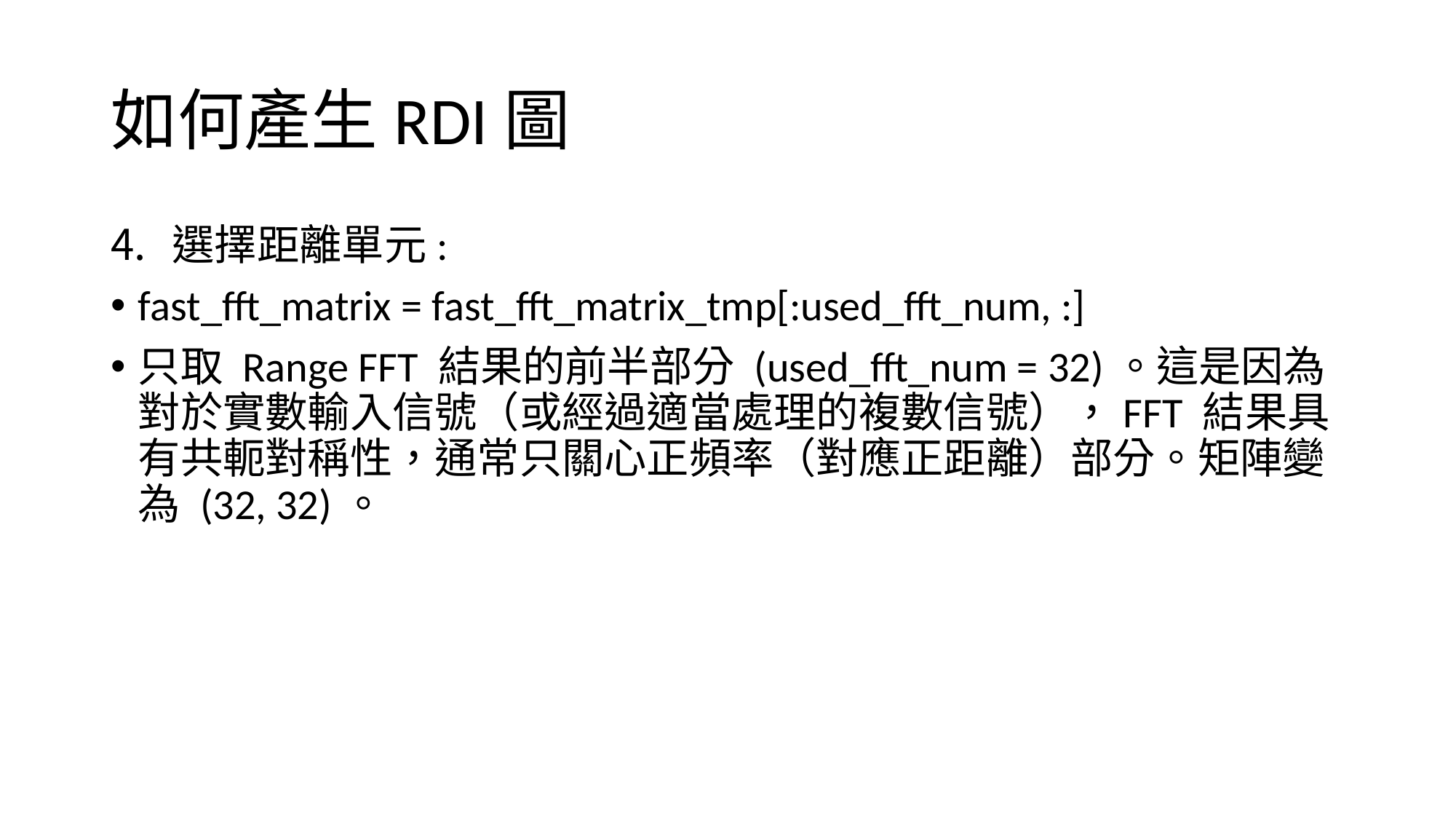

# 如何產生RDI圖
選擇距離單元:
fast_fft_matrix = fast_fft_matrix_tmp[:used_fft_num, :]
只取 Range FFT 結果的前半部分 (used_fft_num = 32)。這是因為對於實數輸入信號（或經過適當處理的複數信號），FFT 結果具有共軛對稱性，通常只關心正頻率（對應正距離）部分。矩陣變為 (32, 32)。